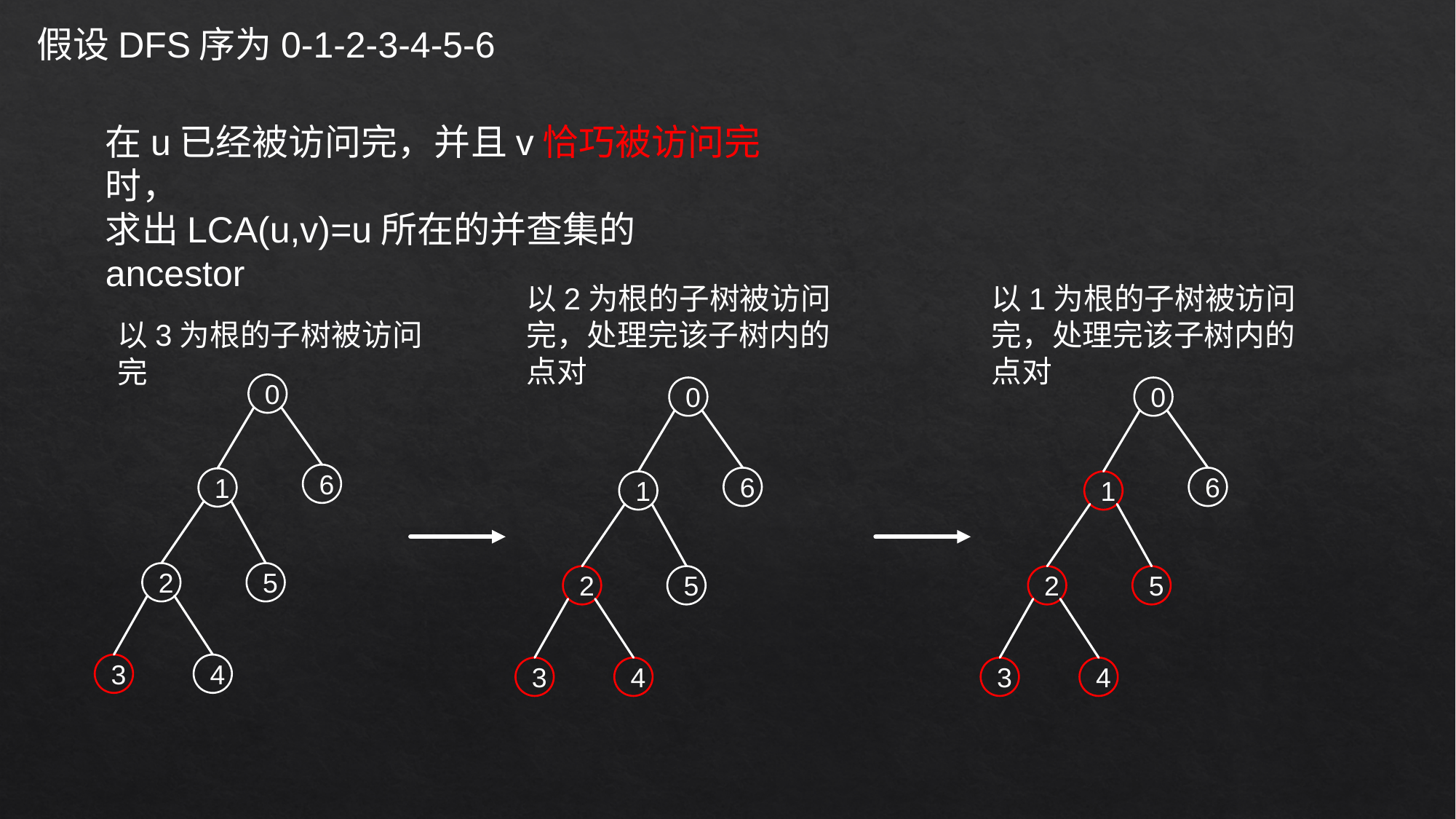

假设DFS序为0-1-2-3-4-5-6
在u已经被访问完，并且v恰巧被访问完时，
求出LCA(u,v)=u所在的并查集的ancestor

以1为根的子树被访问完，处理完该子树内的点对
以2为根的子树被访问完，处理完该子树内的点对
以3为根的子树被访问完
0
6
1
5
2
3
4
0
6
1
5
2
3
4
0
6
1
5
2
3
4